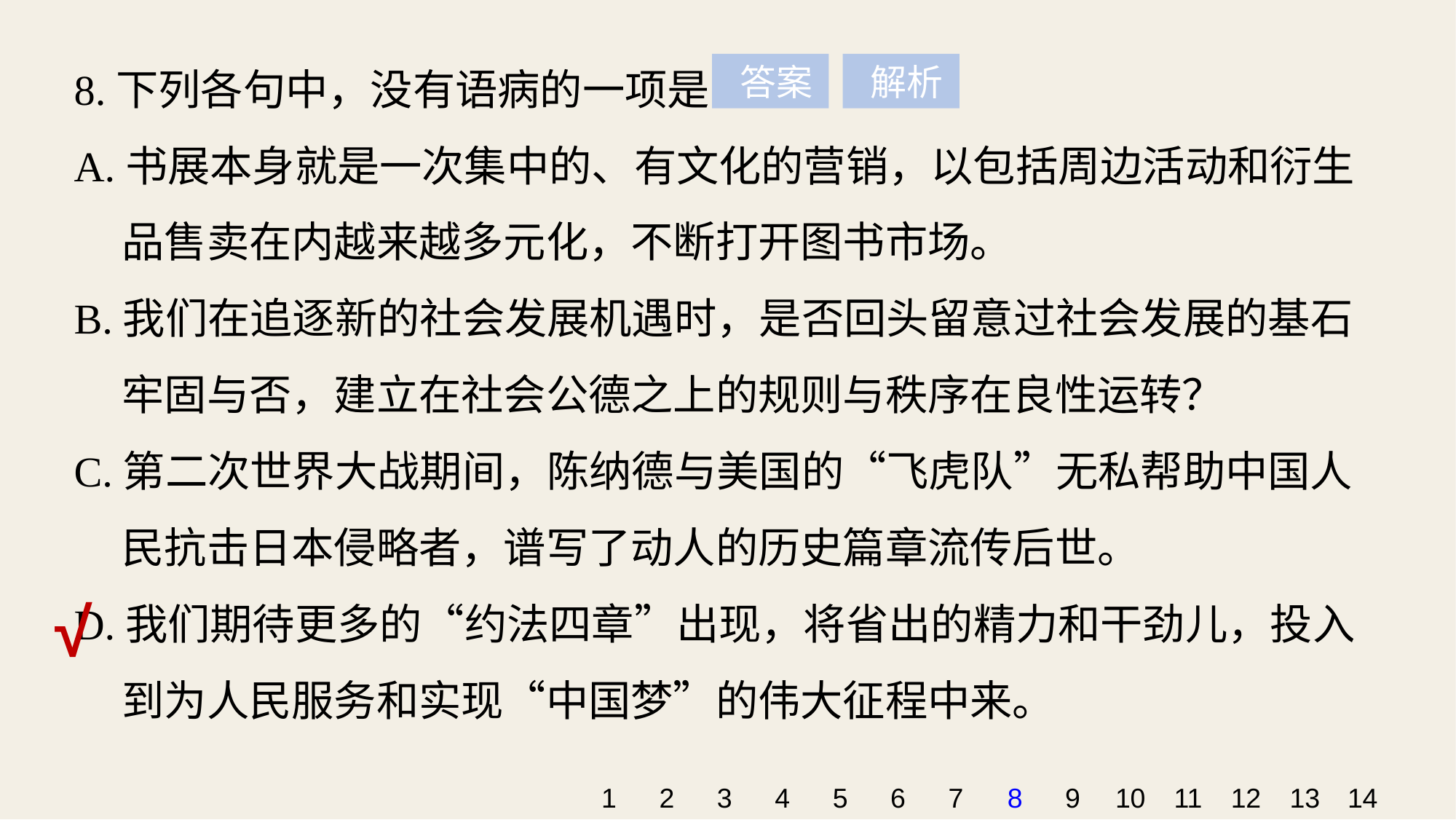

8.下列各句中，没有语病的一项是
A.书展本身就是一次集中的、有文化的营销，以包括周边活动和衍生
    品售卖在内越来越多元化，不断打开图书市场。
B.我们在追逐新的社会发展机遇时，是否回头留意过社会发展的基石
    牢固与否，建立在社会公德之上的规则与秩序在良性运转？
C.第二次世界大战期间，陈纳德与美国的“飞虎队”无私帮助中国人
    民抗击日本侵略者，谱写了动人的历史篇章流传后世。
D.我们期待更多的“约法四章”出现，将省出的精力和干劲儿，投入
    到为人民服务和实现“中国梦”的伟大征程中来。
 答案
 解析
√
1
2
3
4
5
6
7
8
9
10
11
12
13
14